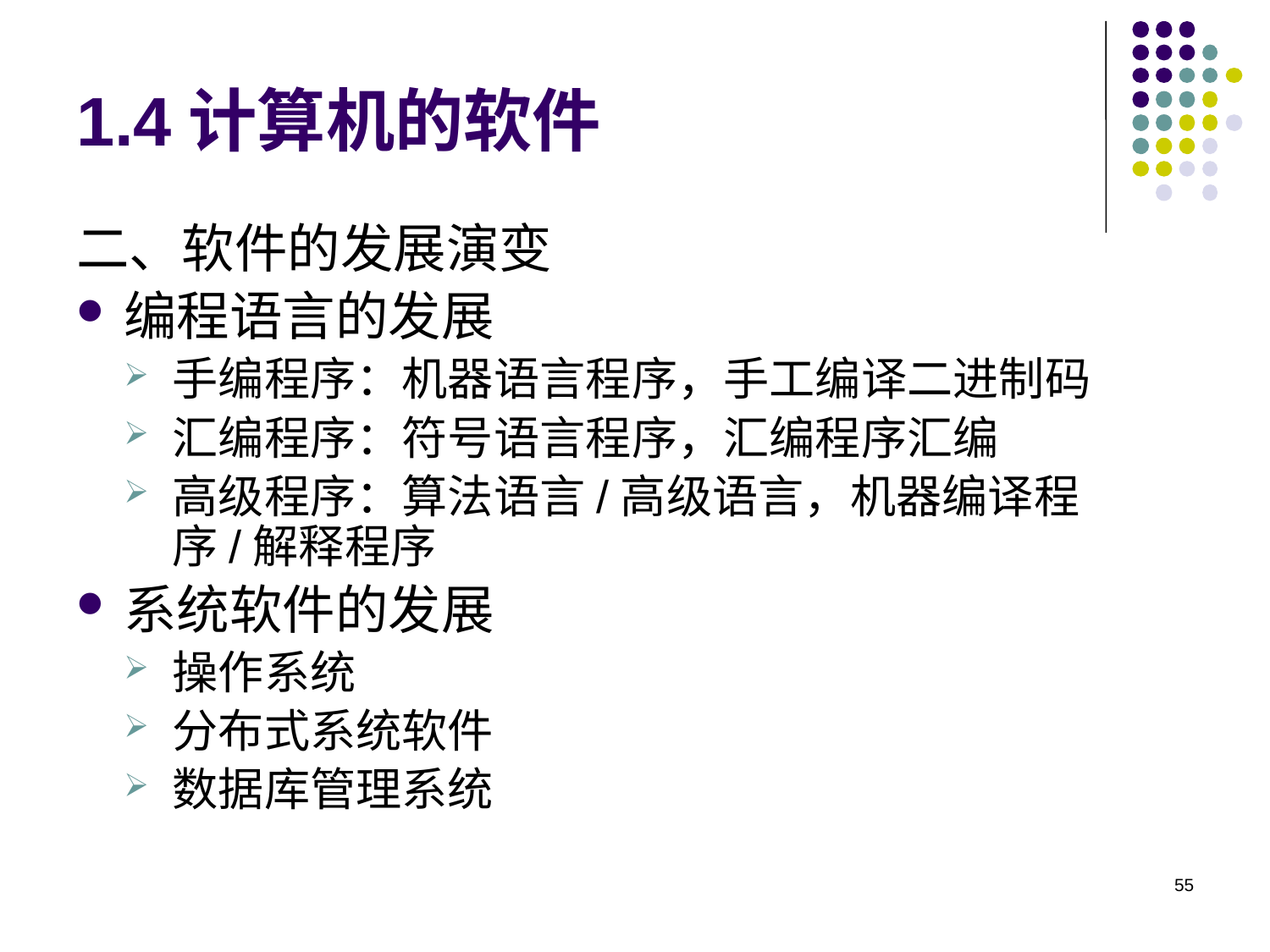

# 1.4计算机的软件
二、软件的发展演变
编程语言的发展
手编程序：机器语言程序，手工编译二进制码
汇编程序：符号语言程序，汇编程序汇编
高级程序：算法语言/高级语言，机器编译程序/解释程序
系统软件的发展
操作系统
分布式系统软件
数据库管理系统
55